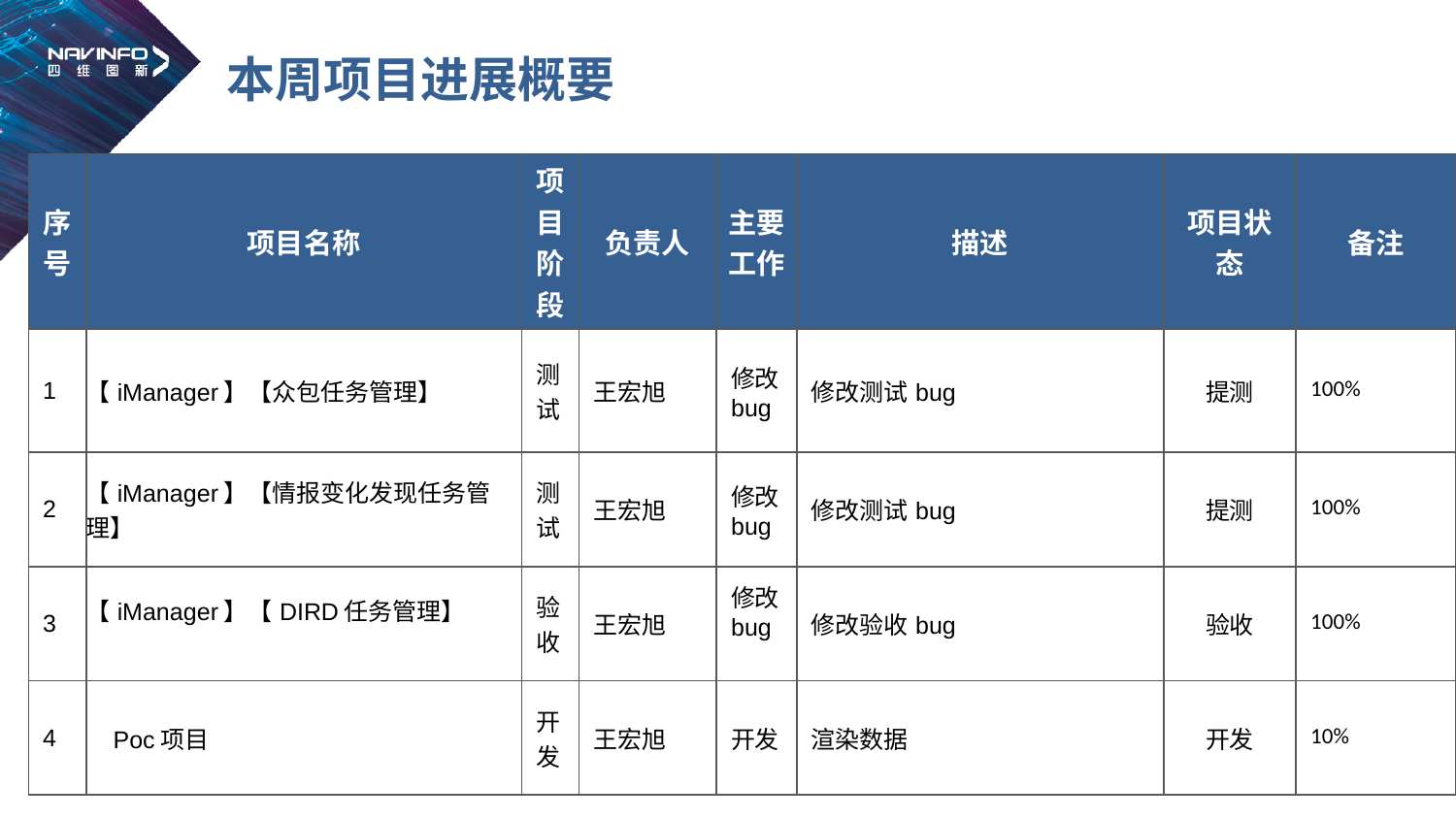

# 本周项目进展概要
| 序号 | 项目名称 | 项目阶段 | 负责人 | 主要工作 | 描述 | 项目状态 | 备注 |
| --- | --- | --- | --- | --- | --- | --- | --- |
| 1 | 【iManager】【众包任务管理】 | 测试 | 王宏旭 | 修改bug | 修改测试bug | 提测 | 100% |
| 2 | 【iManager】【情报变化发现任务管理】 | 测试 | 王宏旭 | 修改bug | 修改测试bug | 提测 | 100% |
| 3 | 【iManager】【DIRD任务管理】 | 验收 | 王宏旭 | 修改bug | 修改验收bug | 验收 | 100% |
| 4 | Poc项目 | 开发 | 王宏旭 | 开发 | 渲染数据 | 开发 | 10% |